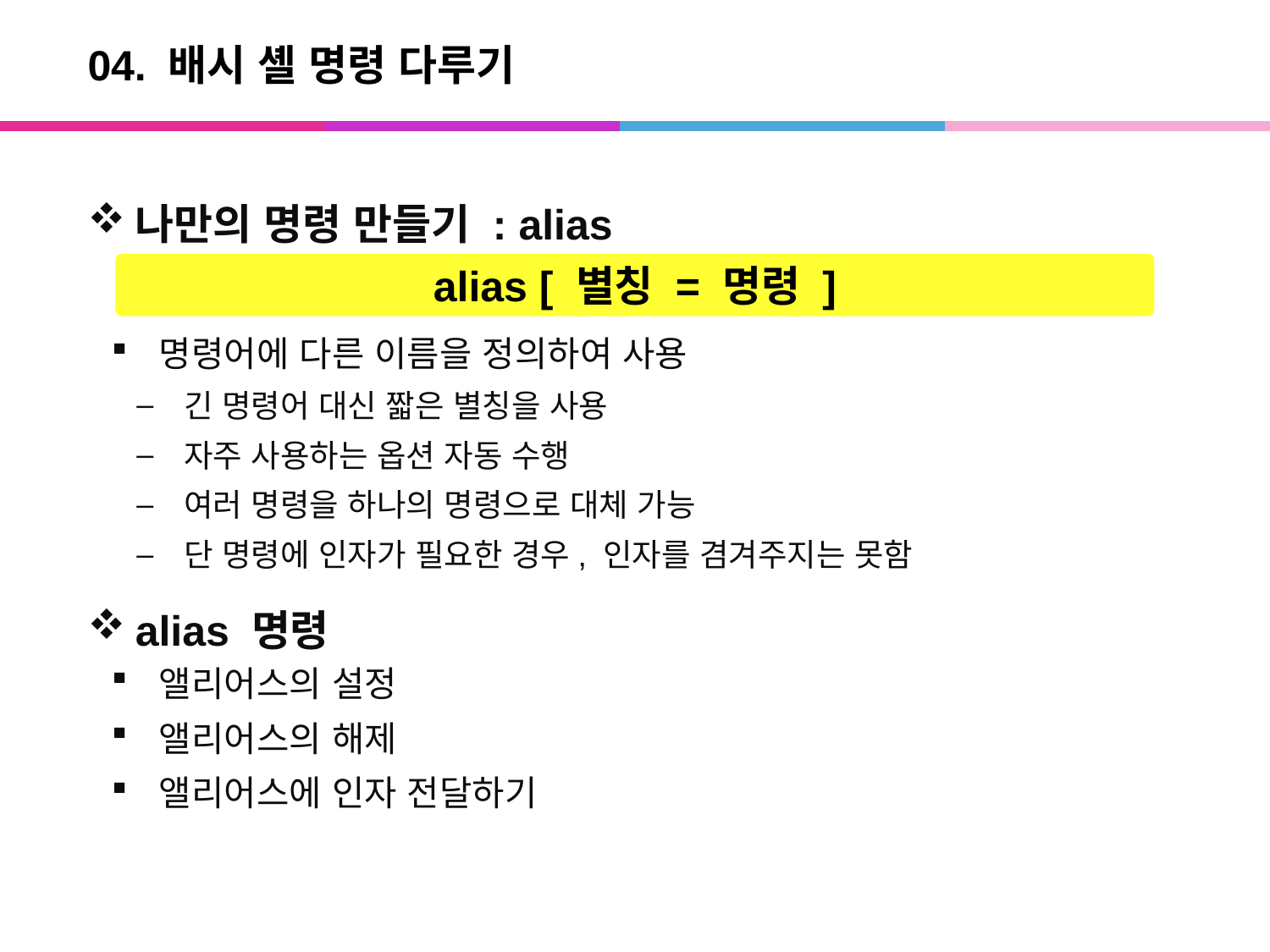

# 04. 배시 셸 명령 다루기
나만의 명령 만들기 : alias

명령어에 다른 이름을 정의하여 사용
긴 명령어 대신 짧은 별칭을 사용
자주 사용하는 옵션 자동 수행
여러 명령을 하나의 명령으로 대체 가능
단 명령에 인자가 필요한 경우, 인자를 겸겨주지는 못함
alias 명령
앨리어스의 설정
앨리어스의 해제
앨리어스에 인자 전달하기

alias [ 별칭 = 명령 ]